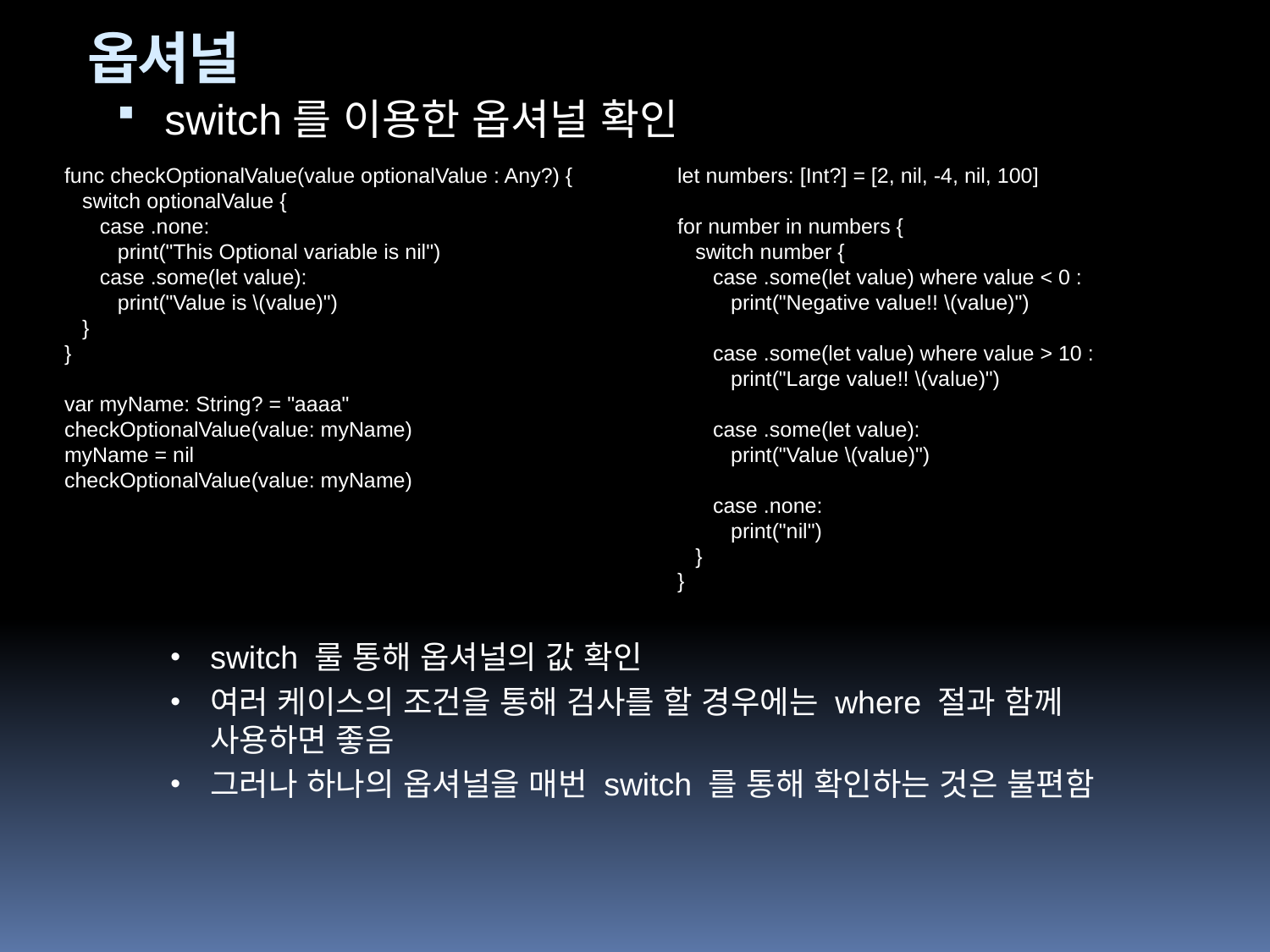

옵셔널
switch를 이용한 옵셔널 확인
func checkOptionalValue(value optionalValue : Any?) {
   switch optionalValue {
      case .none:
         print("This Optional variable is nil")
      case .some(let value):
         print("Value is \(value)")
   }
}

var myName: String? = "aaaa"
checkOptionalValue(value: myName)
myName = nil
checkOptionalValue(value: myName)
let numbers: [Int?] = [2, nil, -4, nil, 100]

for number in numbers {
   switch number {
      case .some(let value) where value < 0 :
         print("Negative value!! \(value)")

      case .some(let value) where value > 10 :
         print("Large value!! \(value)")

      case .some(let value):
         print("Value \(value)")

      case .none:
         print("nil")
   }
}
switch 룰 통해 옵셔널의 값 확인
여러 케이스의 조건을 통해 검사를 할 경우에는 where 절과 함께 사용하면 좋음
그러나 하나의 옵셔널을 매번 switch 를 통해 확인하는 것은 불편함